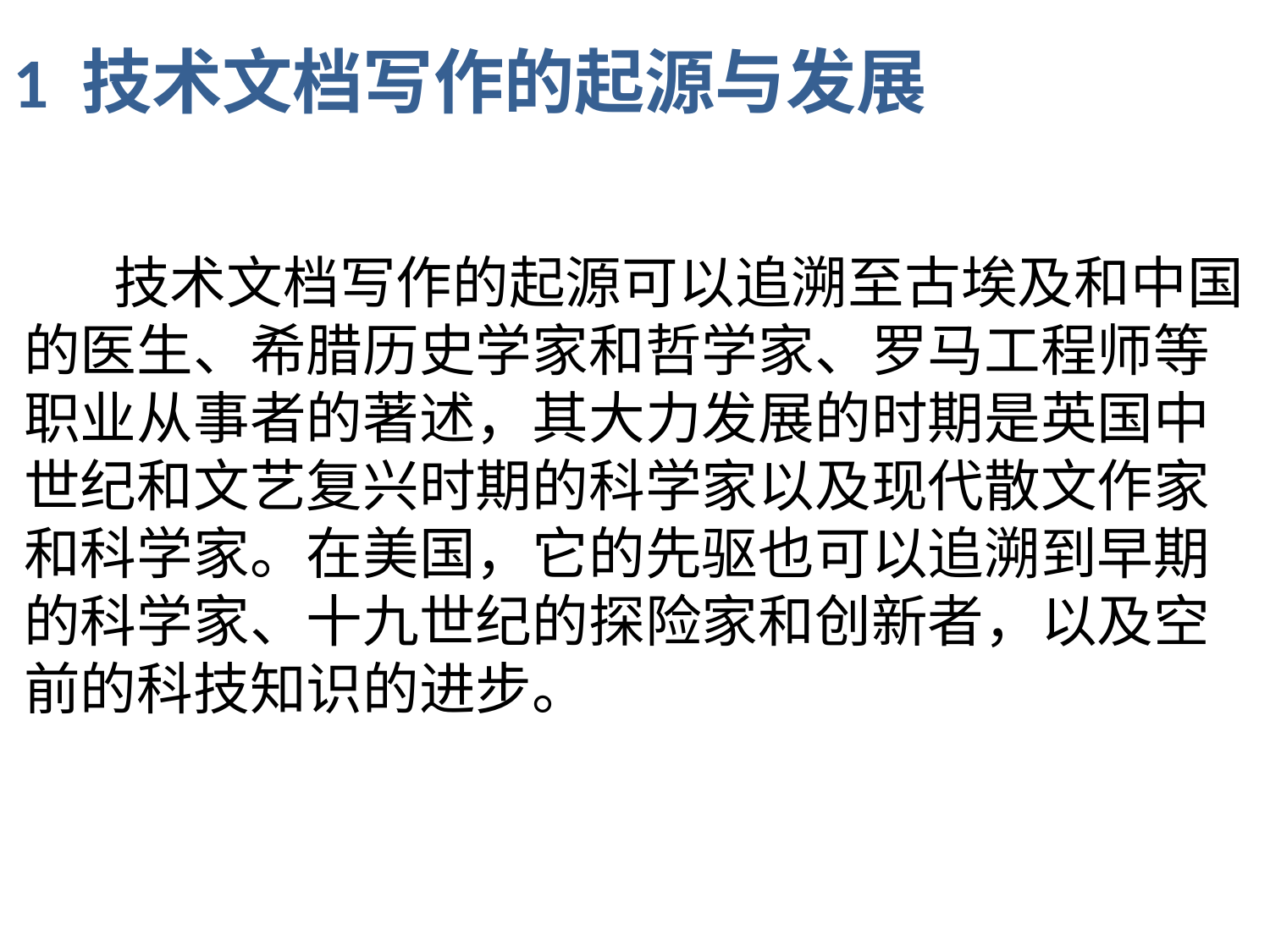

# 1 技术文档写作的起源与发展
      技术文档写作的起源可以追溯至古埃及和中国的医生、希腊历史学家和哲学家、罗马工程师等职业从事者的著述，其大力发展的时期是英国中世纪和文艺复兴时期的科学家以及现代散文作家和科学家。在美国，它的先驱也可以追溯到早期的科学家、十九世纪的探险家和创新者，以及空前的科技知识的进步。